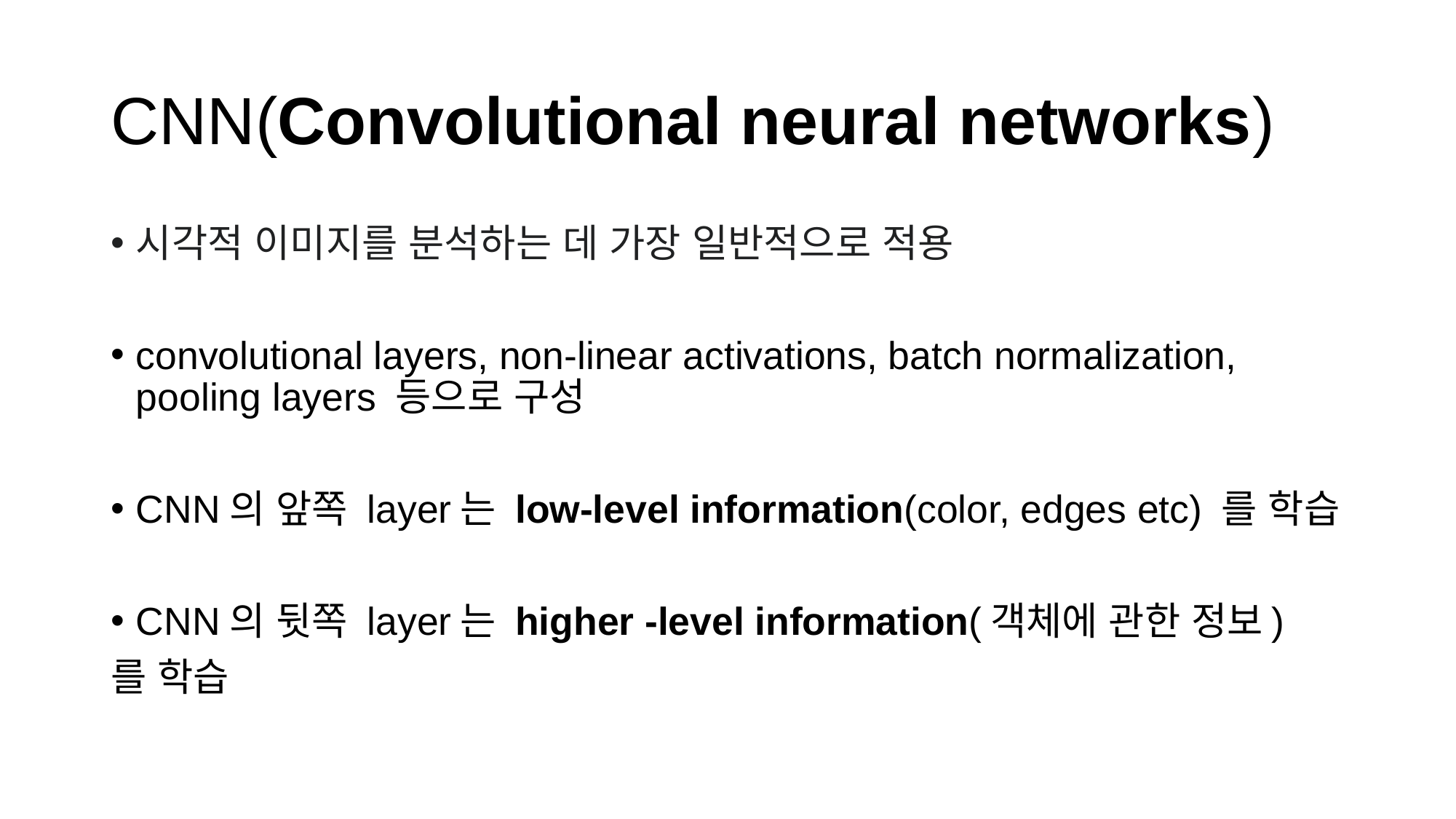

# CNN(Convolutional neural networks)
시각적 이미지를 분석하는 데 가장 일반적으로 적용

convolutional layers, non-linear activations, batch normalization, pooling layers 등으로 구성

CNN의 앞쪽 layer는 low-level information(color, edges etc) 를 학습

CNN의 뒷쪽 layer는 higher -level information(객체에 관한 정보)
를 학습